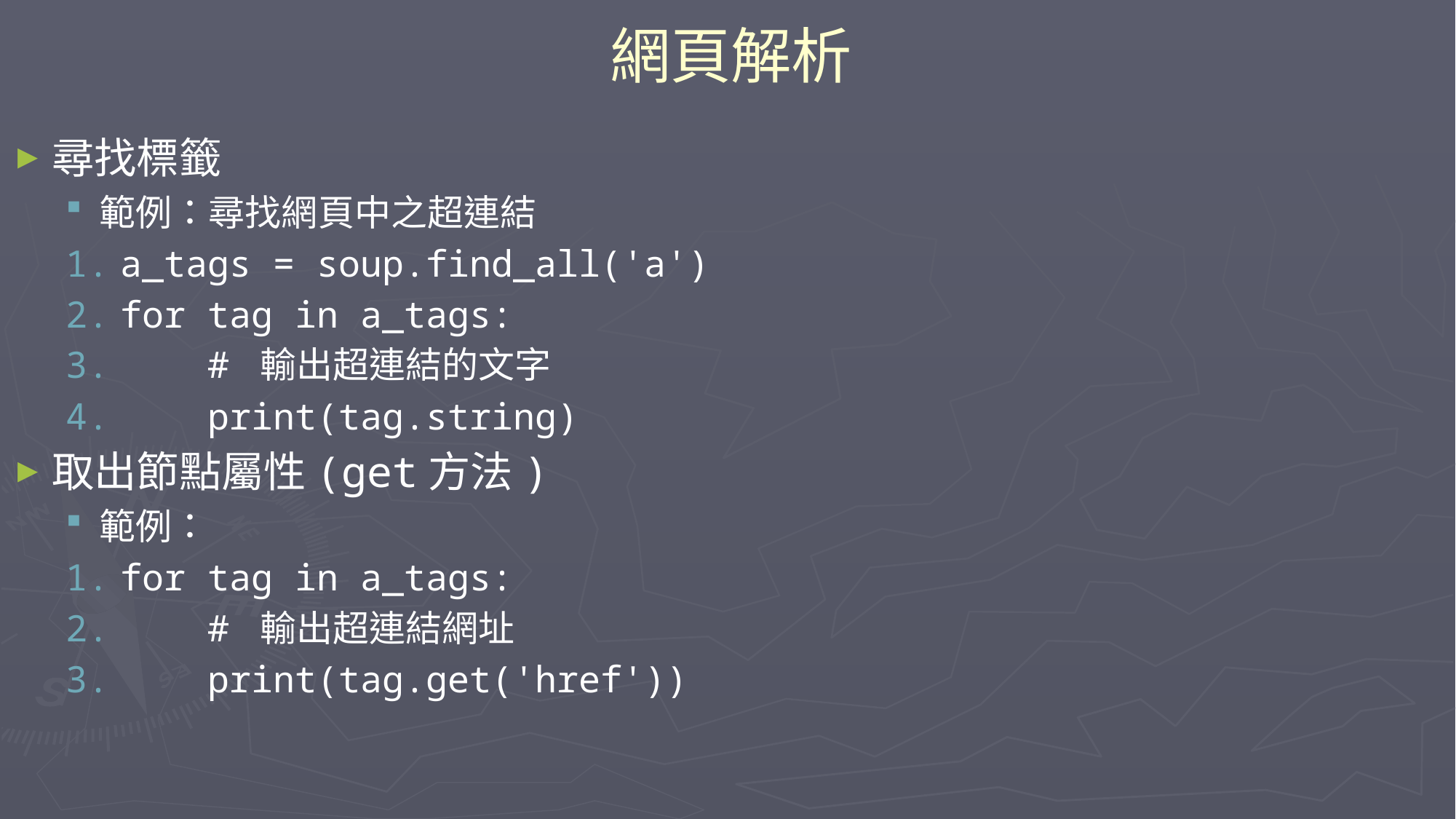

# 網頁解析
尋找標籤
範例：尋找網頁中之超連結
a_tags = soup.find_all('a')
for tag in a_tags:
    # 輸出超連結的文字
    print(tag.string)
取出節點屬性(get方法)
範例：
for tag in a_tags:
    # 輸出超連結網址
    print(tag.get('href'))